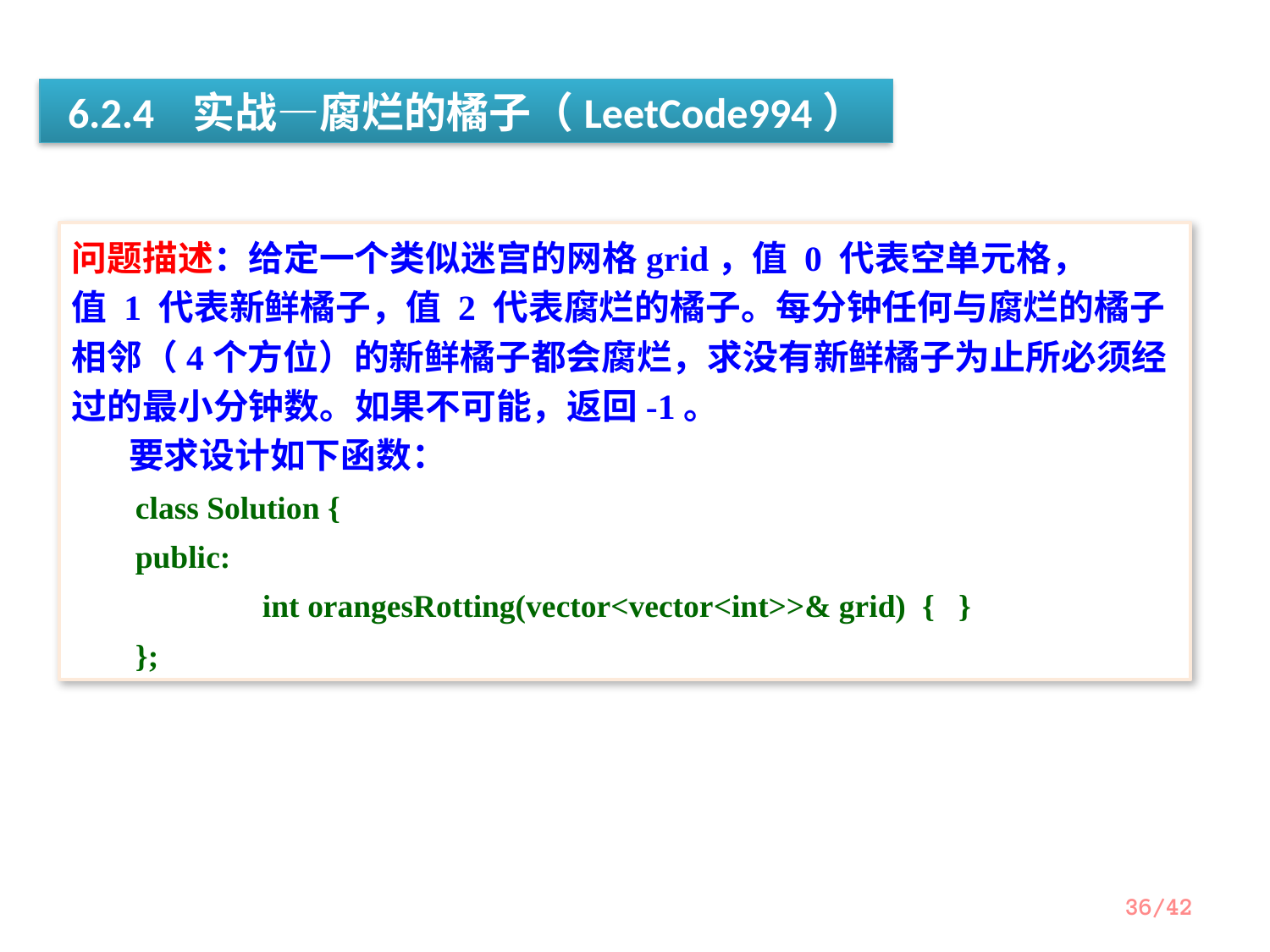

6.2.4   实战—腐烂的橘子（LeetCode994）
问题描述：给定一个类似迷宫的网格grid，值 0 代表空单元格，值 1 代表新鲜橘子，值 2 代表腐烂的橘子。每分钟任何与腐烂的橘子相邻（4个方位）的新鲜橘子都会腐烂，求没有新鲜橘子为止所必须经过的最小分钟数。如果不可能，返回-1。
      要求设计如下函数：
class Solution {
public:
    	int orangesRotting(vector<vector<int>>& grid)  {   }
};
36/42